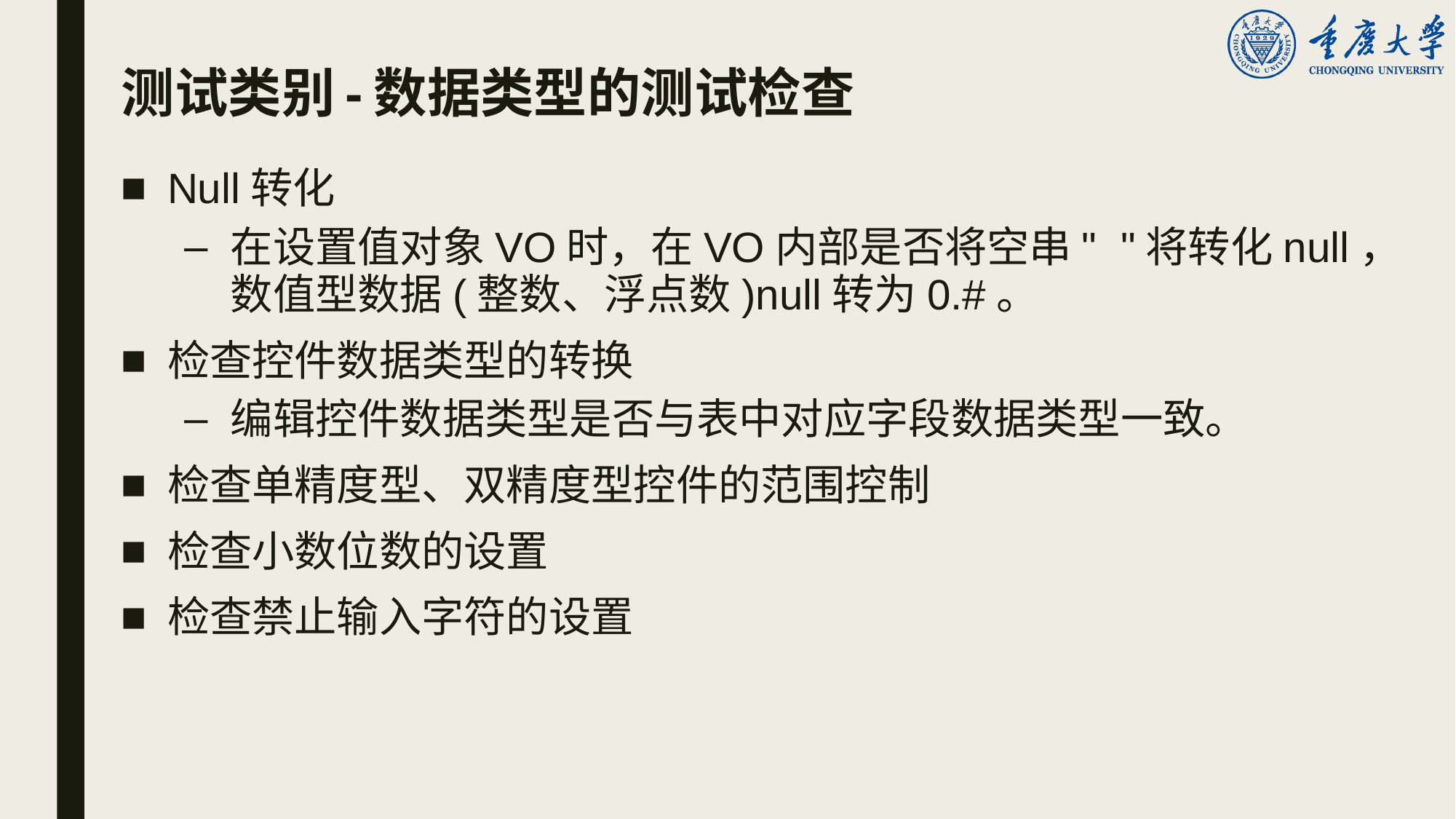

# 测试类别-数据类型的测试检查
Null转化
在设置值对象VO时，在VO内部是否将空串"  "将转化null，数值型数据(整数、浮点数)null转为0.#。
检查控件数据类型的转换
编辑控件数据类型是否与表中对应字段数据类型一致。
检查单精度型、双精度型控件的范围控制
检查小数位数的设置
检查禁止输入字符的设置